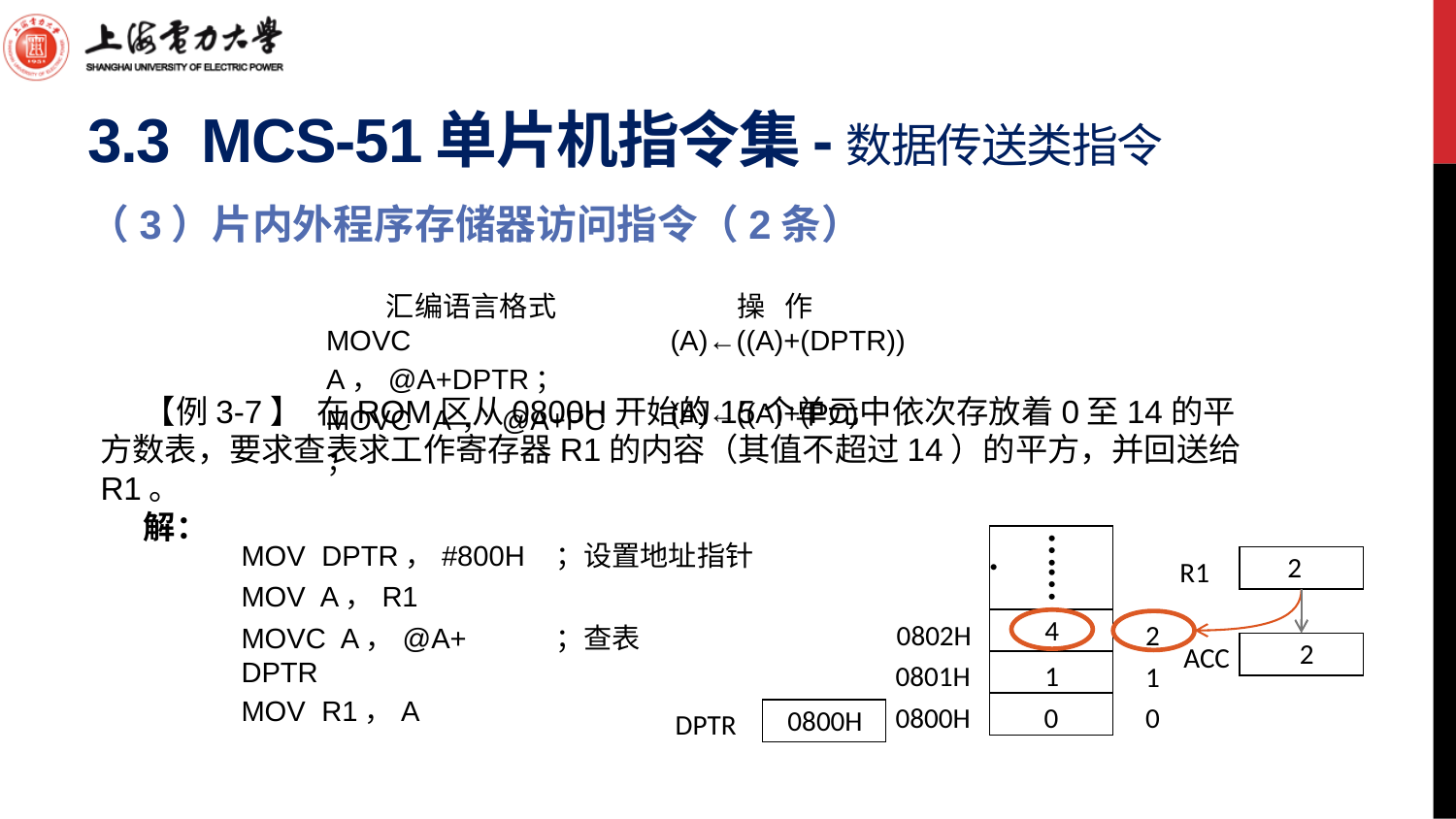

# 3.3  MCS-51单片机指令集-数据传送类指令
（3）片内外程序存储器访问指令（2条）

| 汇编语言格式 | 操 作 |
| --- | --- |
| MOVC A，@A+DPTR； | (A)←((A)+(DPTR)) |
| MOVC A，@A+PC ； | (A)←((A)+(PC) |
【例3-7】  在ROM区从0800H开始的15个单元中依次存放着0至14的平方数表，要求查表求工作寄存器R1的内容（其值不超过14）的平方，并回送给R1。
解：
|  |  |  |
| --- | --- | --- |
|  | MOV DPTR，#800H | ；设置地址指针 |
|  | MOV A，R1 |  |
|  | MOVC A，@A+ DPTR | ；查表 |
|  | MOV R1，A |  |
|  |  |  |
…….
4
0802H

0801H

1
0800H
0
2
R1

2

2
ACC

1
0
0800H
DPTR